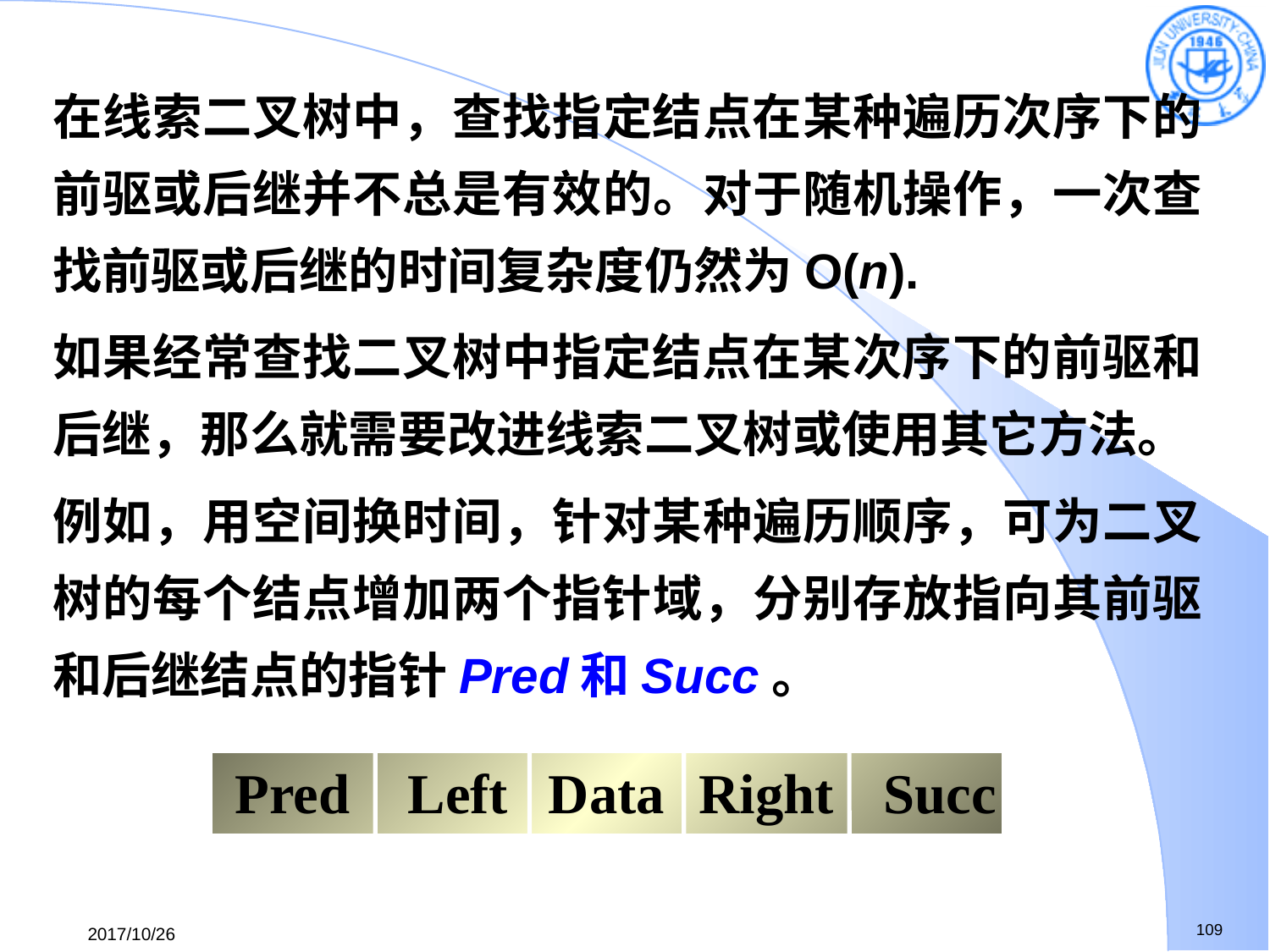

在线索二叉树中，查找指定结点在某种遍历次序下的前驱或后继并不总是有效的。对于随机操作，一次查找前驱或后继的时间复杂度仍然为O(n).
如果经常查找二叉树中指定结点在某次序下的前驱和后继，那么就需要改进线索二叉树或使用其它方法。
例如，用空间换时间，针对某种遍历顺序，可为二叉树的每个结点增加两个指针域，分别存放指向其前驱和后继结点的指针Pred和Succ。

Pred

Left

Data
Right

Succ